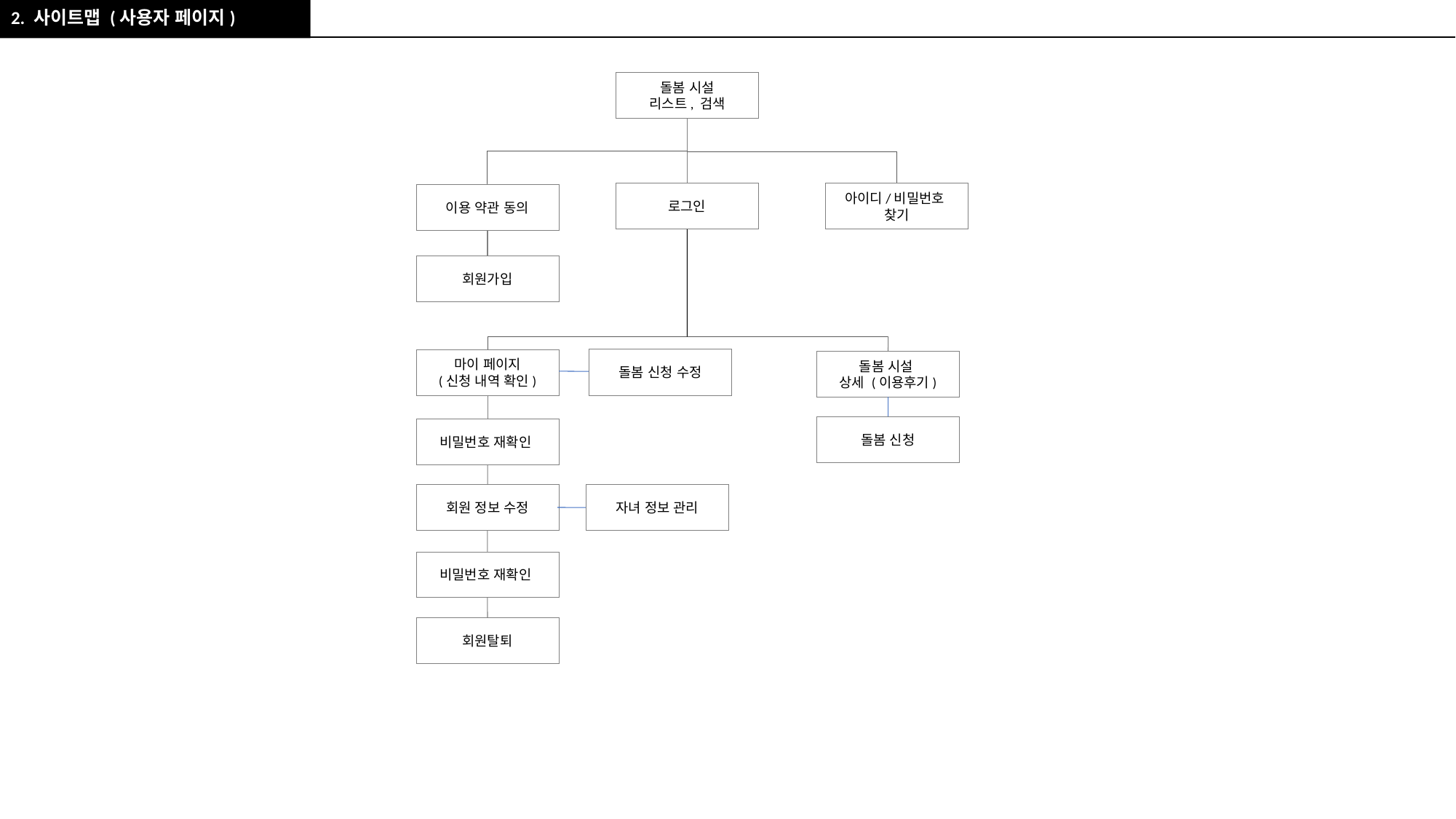

2. 사이트맵 (사용자 페이지)
돌봄 시설
리스트, 검색
아이디/비밀번호
찾기
로그인
이용 약관 동의
회원가입
돌봄 신청 수정
마이 페이지
(신청 내역 확인)
돌봄 시설
상세 (이용후기)
돌봄 신청
비밀번호 재확인
자녀 정보 관리
회원 정보 수정
비밀번호 재확인
회원탈퇴